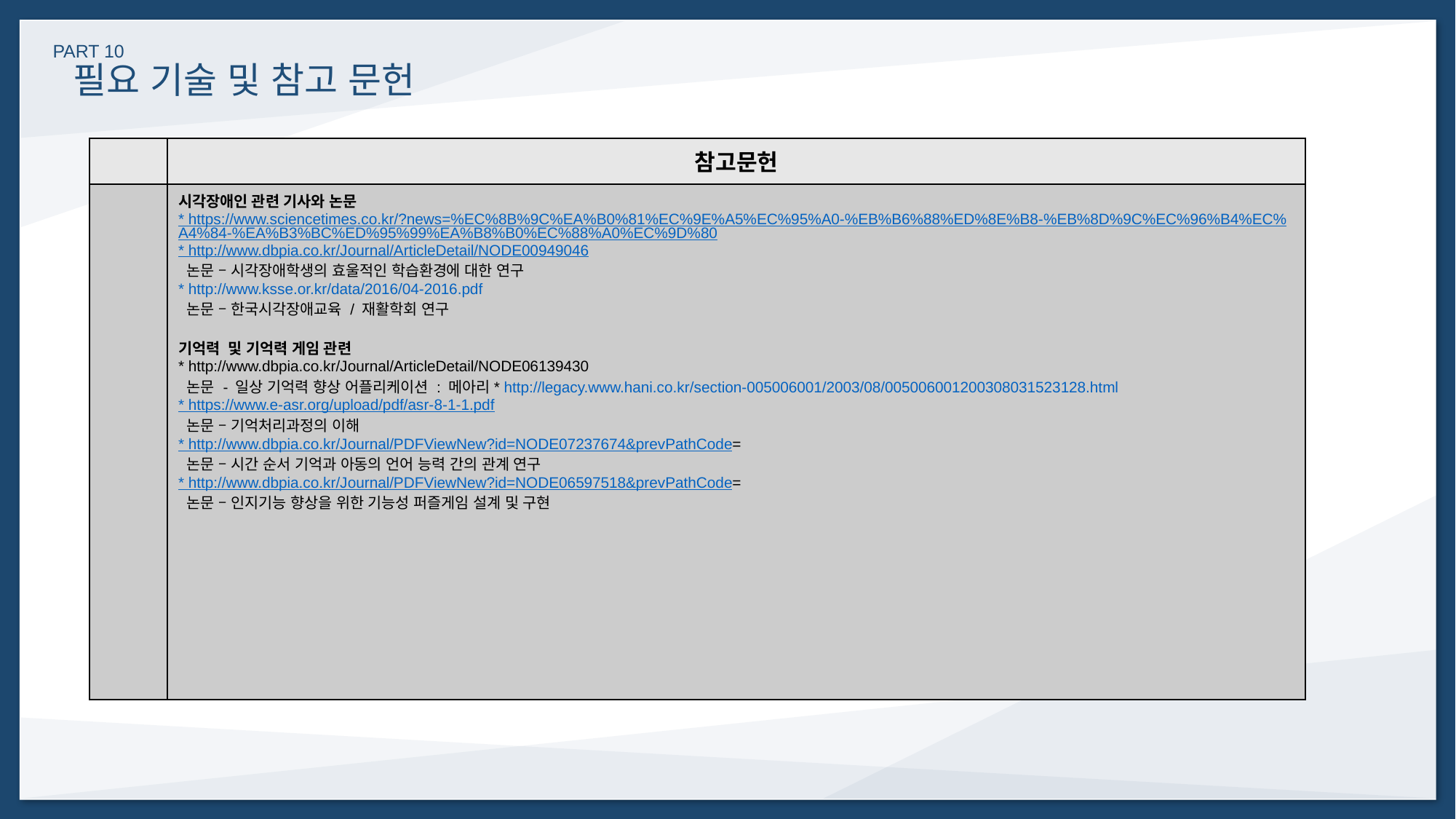

필요 기술 및 참고 문헌

PART 10
|  | 참고문헌 |
| --- | --- |
|  | 시각장애인 관련 기사와 논문 \* https://www.sciencetimes.co.kr/?news=%EC%8B%9C%EA%B0%81%EC%9E%A5%EC%95%A0-%EB%B6%88%ED%8E%B8-%EB%8D%9C%EC%96%B4%EC%A4%84-%EA%B3%BC%ED%95%99%EA%B8%B0%EC%88%A0%EC%9D%80 \* http://www.dbpia.co.kr/Journal/ArticleDetail/NODE00949046 논문 – 시각장애학생의 효울적인 학습환경에 대한 연구 \* http://www.ksse.or.kr/data/2016/04-2016.pdf 논문 – 한국시각장애교육 / 재활학회 연구 기억력 및 기억력 게임 관련 \* http://www.dbpia.co.kr/Journal/ArticleDetail/NODE06139430 논문 - 일상 기억력 향상 어플리케이션 : 메아리\* http://legacy.www.hani.co.kr/section-005006001/2003/08/005006001200308031523128.html \* https://www.e-asr.org/upload/pdf/asr-8-1-1.pdf 논문 – 기억처리과정의 이해 \* http://www.dbpia.co.kr/Journal/PDFViewNew?id=NODE07237674&prevPathCode= 논문 – 시간 순서 기억과 아동의 언어 능력 간의 관계 연구 \* http://www.dbpia.co.kr/Journal/PDFViewNew?id=NODE06597518&prevPathCode= 논문 – 인지기능 향상을 위한 기능성 퍼즐게임 설계 및 구현 |